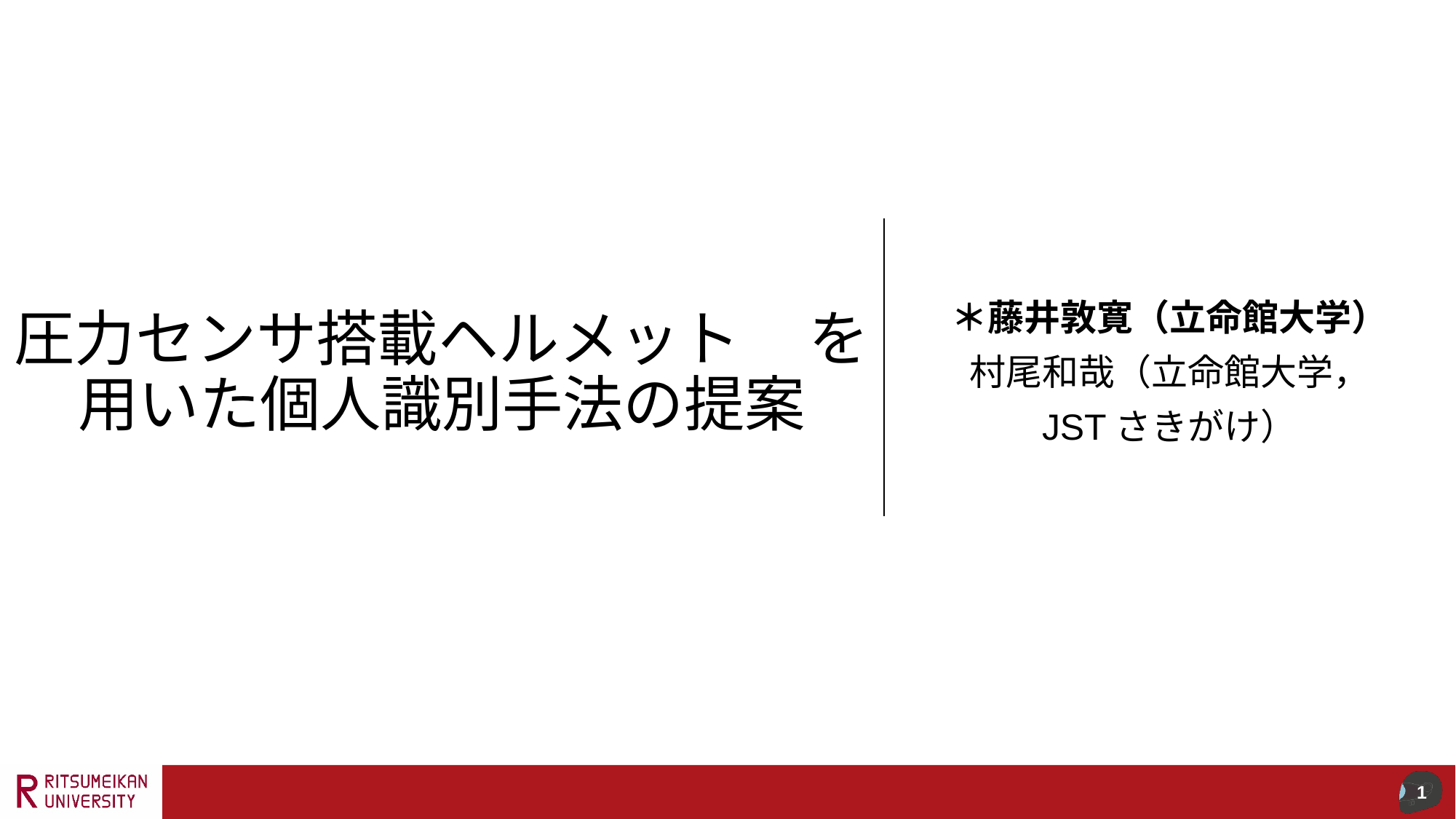

# 圧力センサ搭載ヘルメット     を用いた個人識別手法の提案
＊藤井敦寛（立命館大学）
村尾和哉（立命館大学，
JSTさきがけ）
1